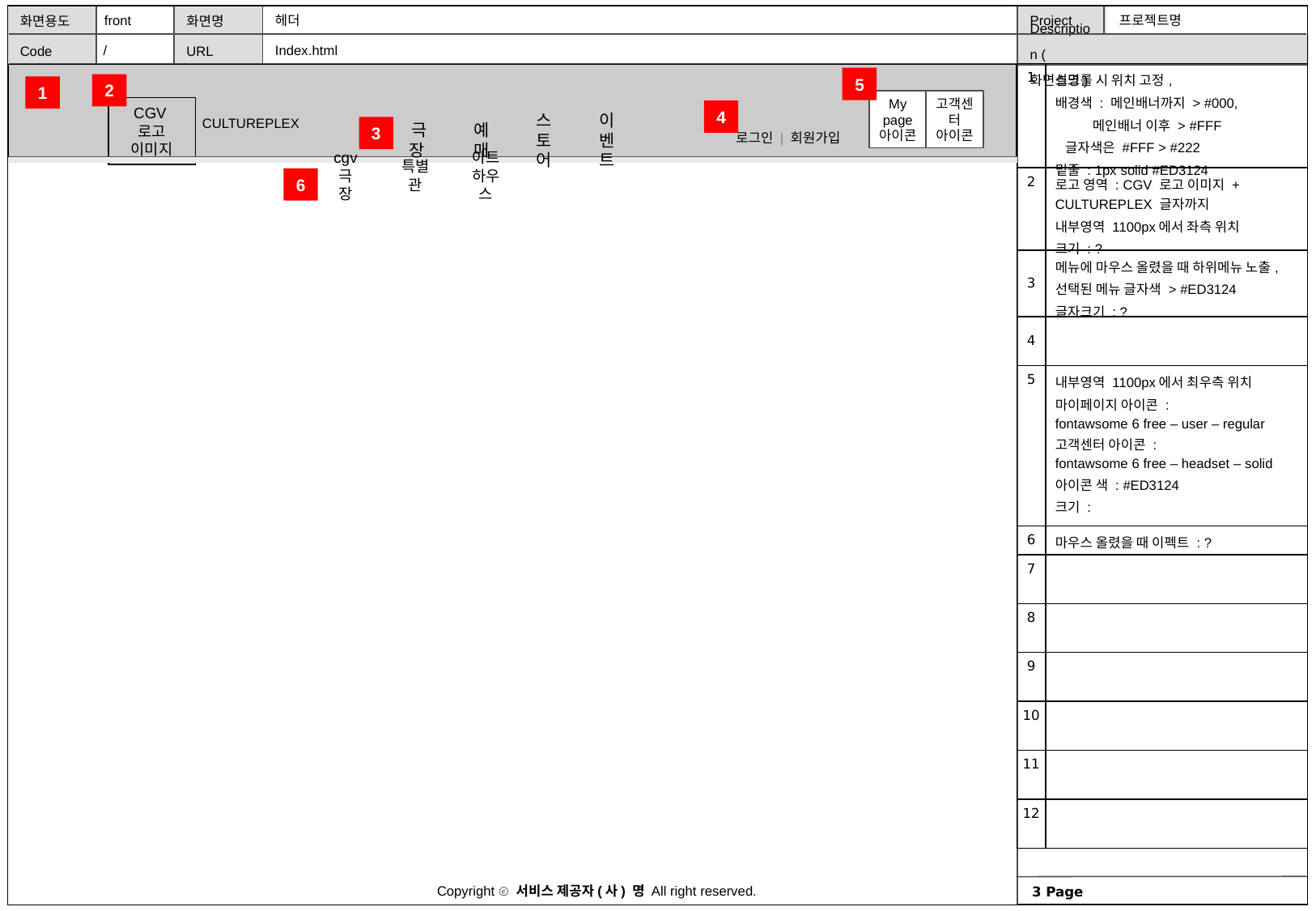

# 헤더
front
/
Index.html
| 1 | 스크롤 시 위치 고정, 배경색 : 메인배너까지 > #000, 메인배너 이후 > #FFF 글자색은 #FFF > #222 밑줄 : 1px solid #ED3124 |
| --- | --- |
| 2 | 로고 영역 : CGV 로고 이미지 + CULTUREPLEX 글자까지 내부영역 1100px에서 좌측 위치 크기 : ? |
| 3 | 메뉴에 마우스 올렸을 때 하위메뉴 노출, 선택된 메뉴 글자색 > #ED3124 글자크기 : ? |
| 4 |  |
| 5 | 내부영역 1100px에서 최우측 위치 마이페이지 아이콘 : fontawsome 6 free – user – regular 고객센터 아이콘 : fontawsome 6 free – headset – solid 아이콘 색 : #ED3124 크기 : |
| 6 | 마우스 올렸을 때 이펙트 : ? |
| 7 |  |
| 8 |  |
| 9 |  |
| 10 |  |
| 11 |  |
| 12 |  |

5
2
1
My page
아이콘
고객센터
아이콘
CGV로고
이미지
4
CULTUREPLEX
3
로그인 | 회원가입
극장
예매
스토어
이벤트

6
cgv 극장
특별관
아트하우스
Copyright ⓒ 서비스 제공자(사) 명 All right reserved.